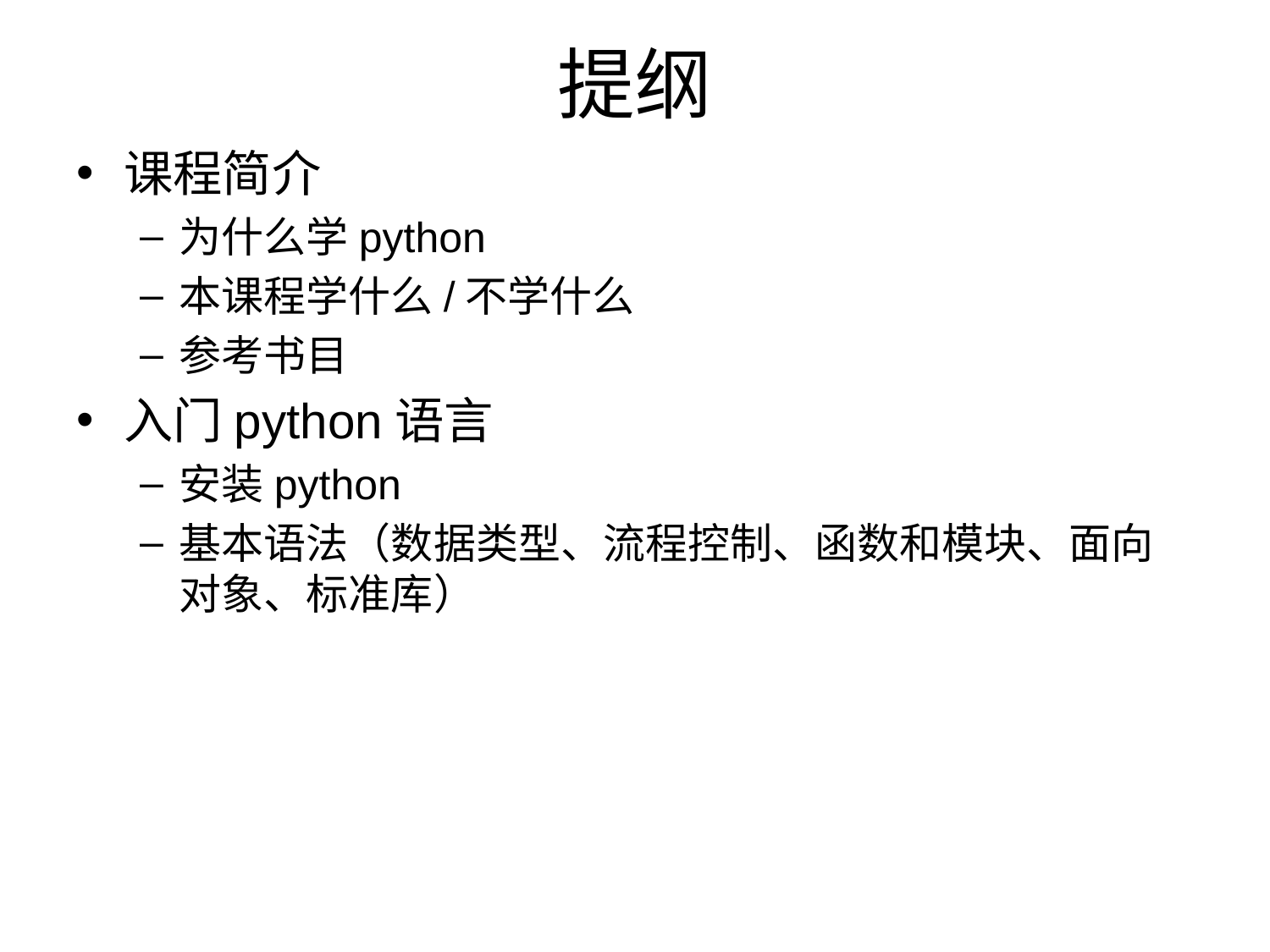

# 提纲
课程简介
为什么学python
本课程学什么/不学什么
参考书目
入门python语言
安装python
基本语法（数据类型、流程控制、函数和模块、面向对象、标准库）